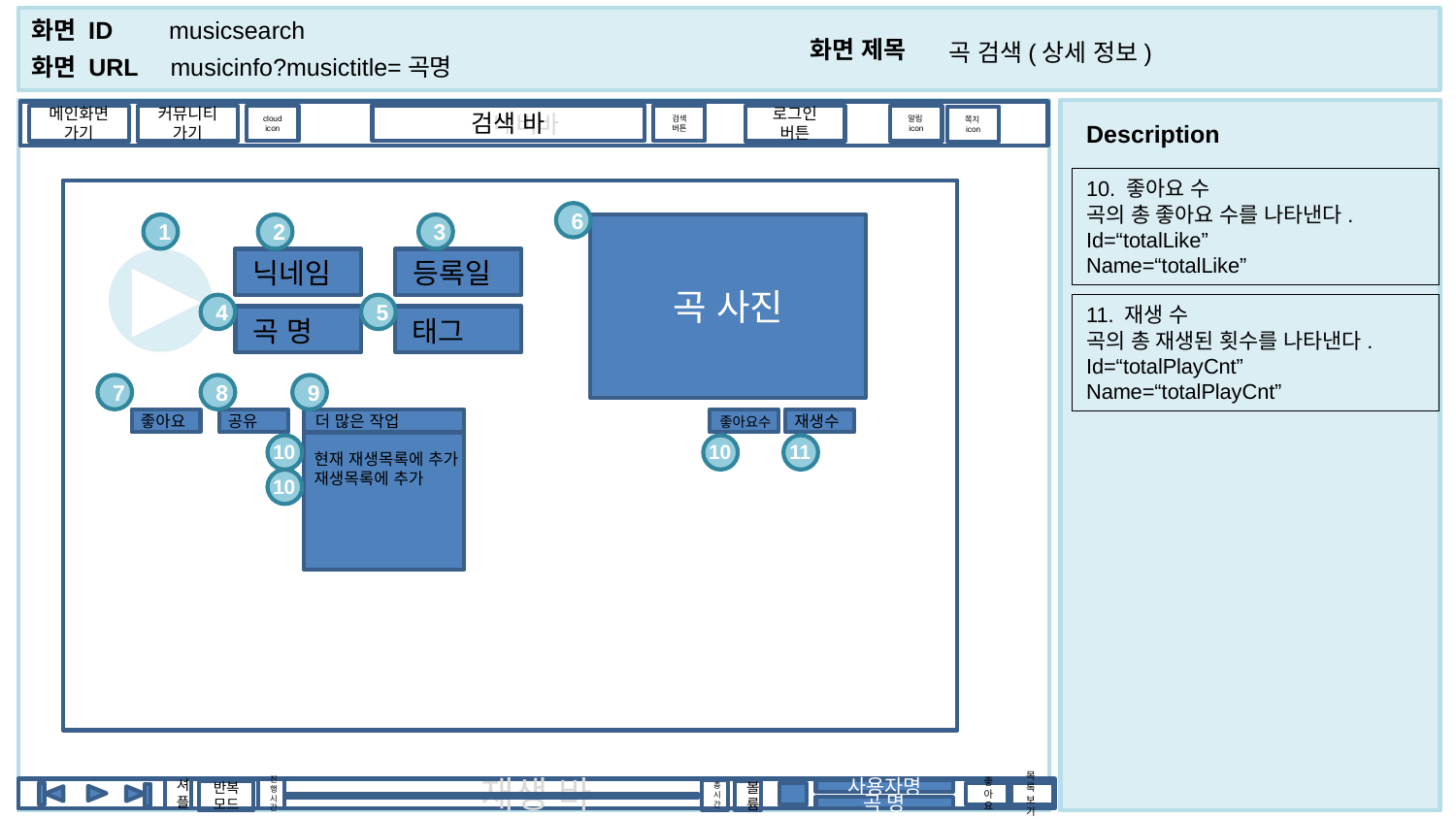

musicsearch
곡 검색(상세 정보)
musicinfo?musictitle=곡명
1
      네비바
검색 바
검색
버튼
cloud
icon
메인화면
가기
커뮤니티가기
로그인
버튼
알림icon
쪽지icon
2
10. 좋아요 수
곡의 총 좋아요 수를 나타낸다.
Id=“totalLike”
Name=“totalLike”
3

6
1
2
3
곡 사진
4

닉네임

등록일

곡 명

태그

5
4
5
11. 재생 수
곡의 총 재생된 횟수를 나타낸다.
Id=“totalPlayCnt”
Name=“totalPlayCnt”
10

7
8
9
좋아요
공유
더 많은 작업
재생수
좋아요수
11

10

10

11

현재 재생목록에 추가
재생목록에 추가
10

셔플
진행시간
재생 바
총시간
사용자명
볼륨
반복 모드

좋아요
목록
보기

곡 명